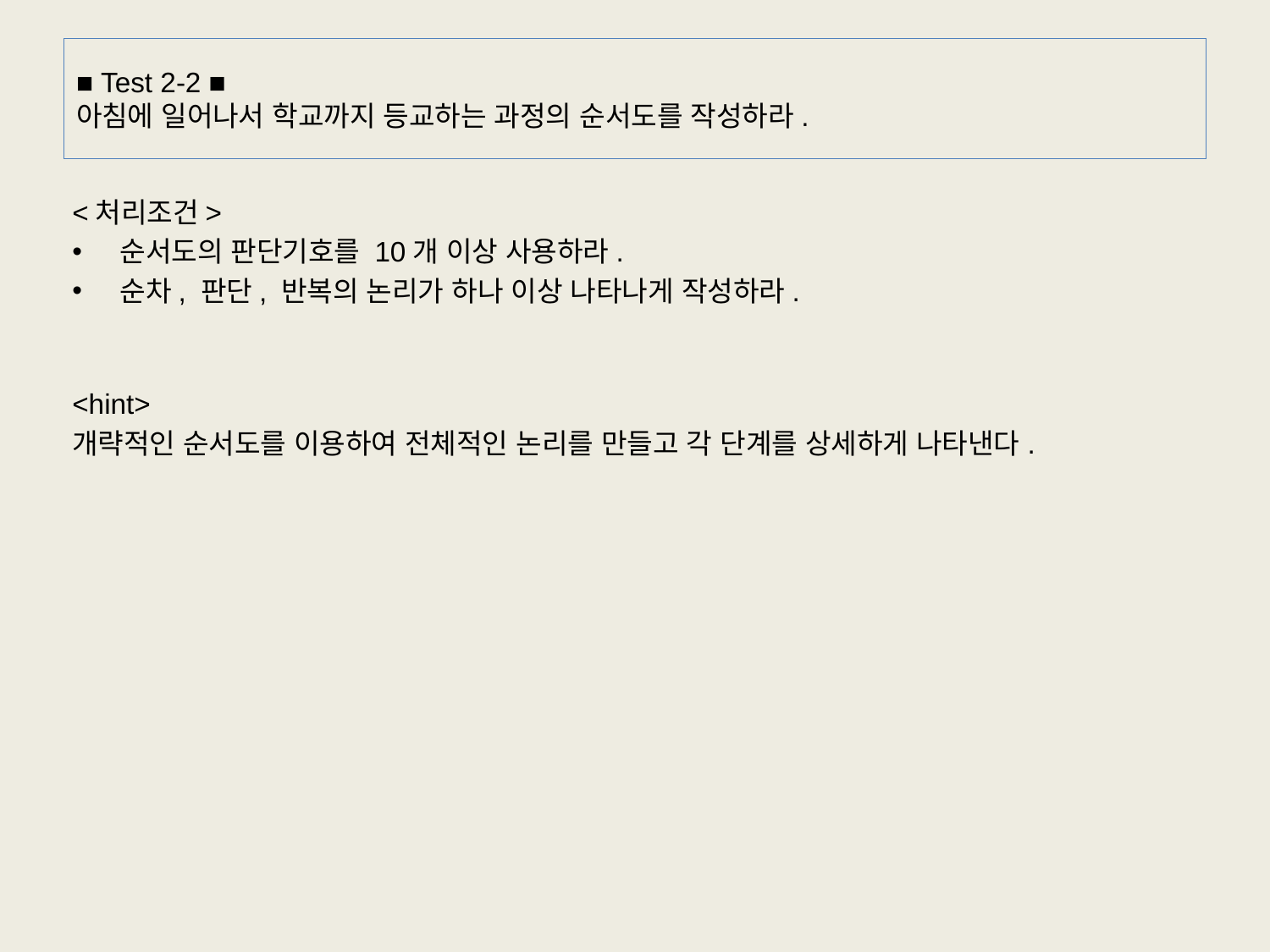

# ■ Test 2-2 ■ 아침에 일어나서 학교까지 등교하는 과정의 순서도를 작성하라.
<처리조건>
순서도의 판단기호를 10개 이상 사용하라.
순차, 판단, 반복의 논리가 하나 이상 나타나게 작성하라.

<hint>
개략적인 순서도를 이용하여 전체적인 논리를 만들고 각 단계를 상세하게 나타낸다.